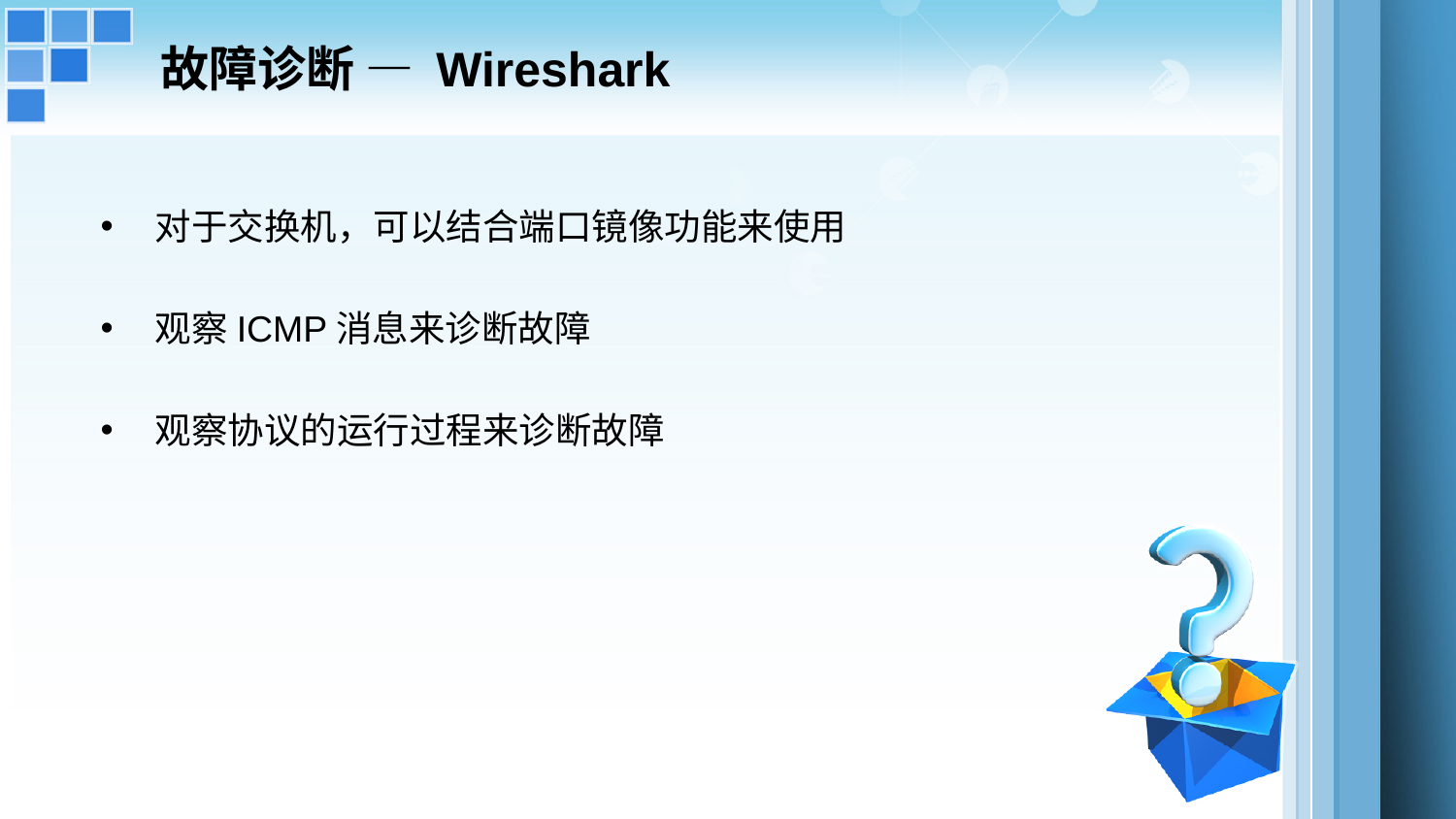

故障诊断 — Wireshark

对于交换机，可以结合端口镜像功能来使用

观察ICMP消息来诊断故障

观察协议的运行过程来诊断故障